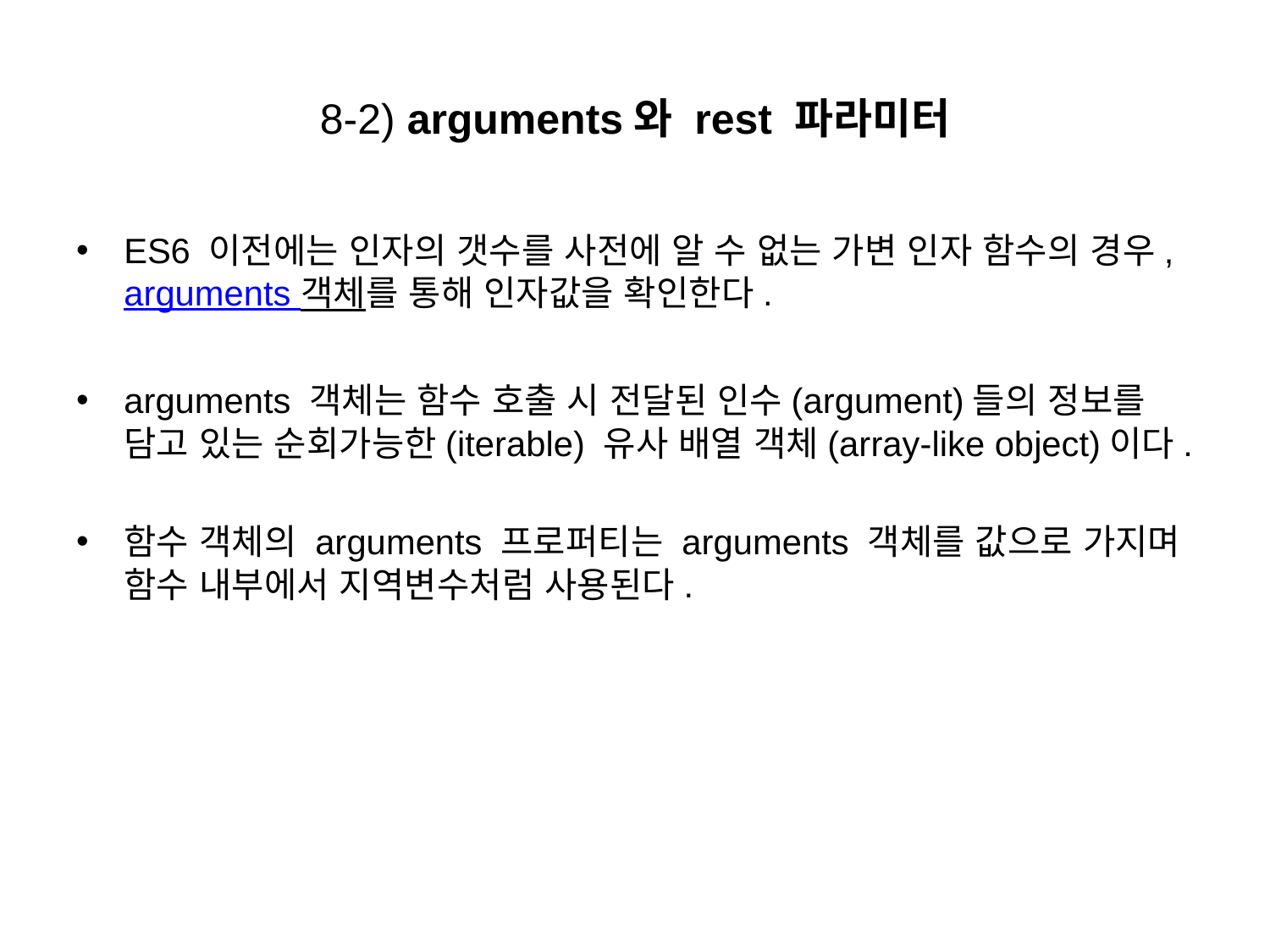

# 8-2) arguments와 rest 파라미터
ES6 이전에는 인자의 갯수를 사전에 알 수 없는 가변 인자 함수의 경우, arguments 객체를 통해 인자값을 확인한다.

arguments 객체는 함수 호출 시 전달된 인수(argument)들의 정보를 담고 있는 순회가능한(iterable) 유사 배열 객체(array-like object)이다.

함수 객체의 arguments 프로퍼티는 arguments 객체를 값으로 가지며 함수 내부에서 지역변수처럼 사용된다.